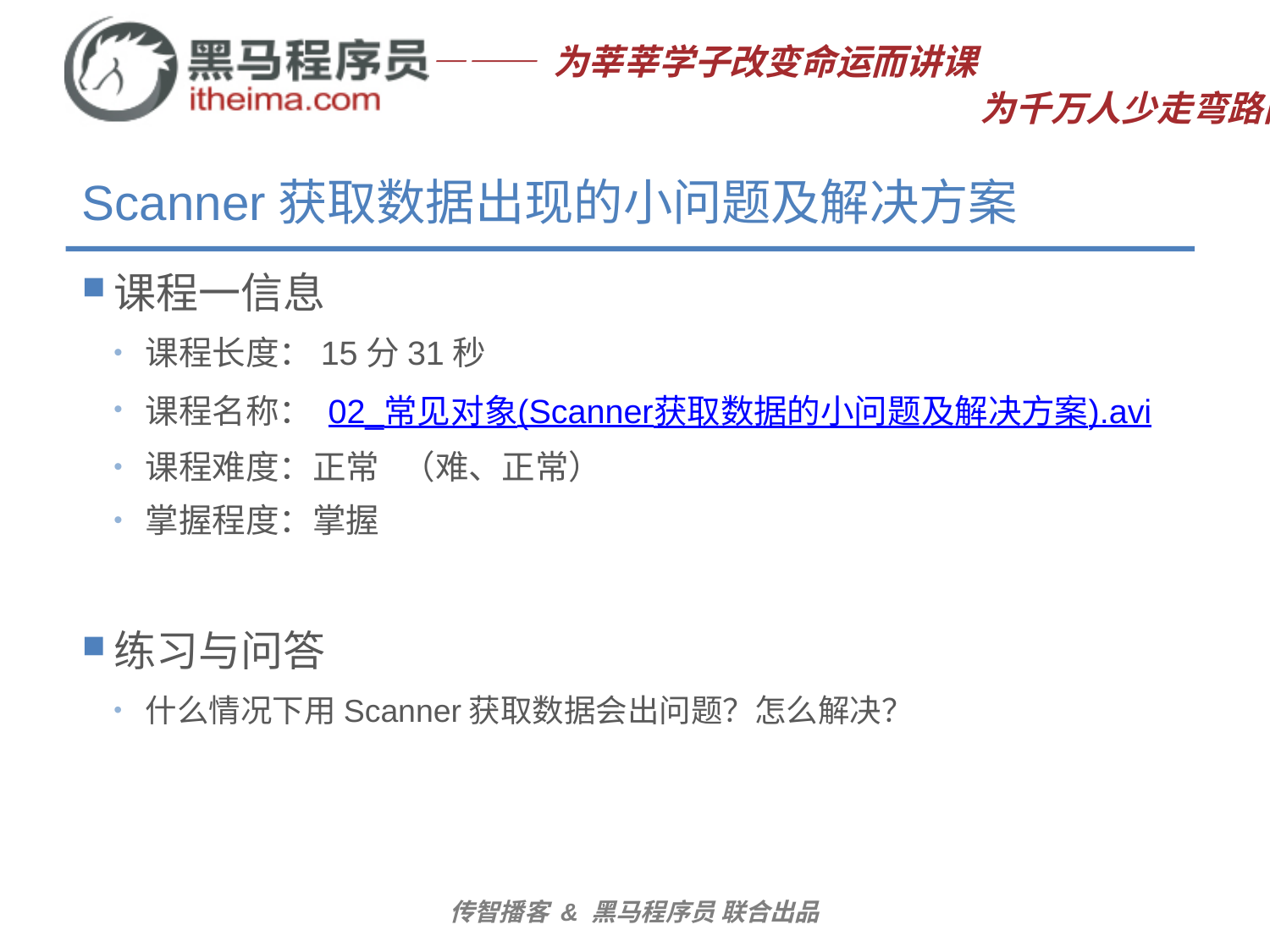

# Scanner获取数据出现的小问题及解决方案
课程一信息
课程长度：15分31秒
课程名称： 02_常见对象(Scanner获取数据的小问题及解决方案).avi
课程难度：正常   （难、正常）
掌握程度：掌握

练习与问答
什么情况下用Scanner获取数据会出问题？怎么解决？